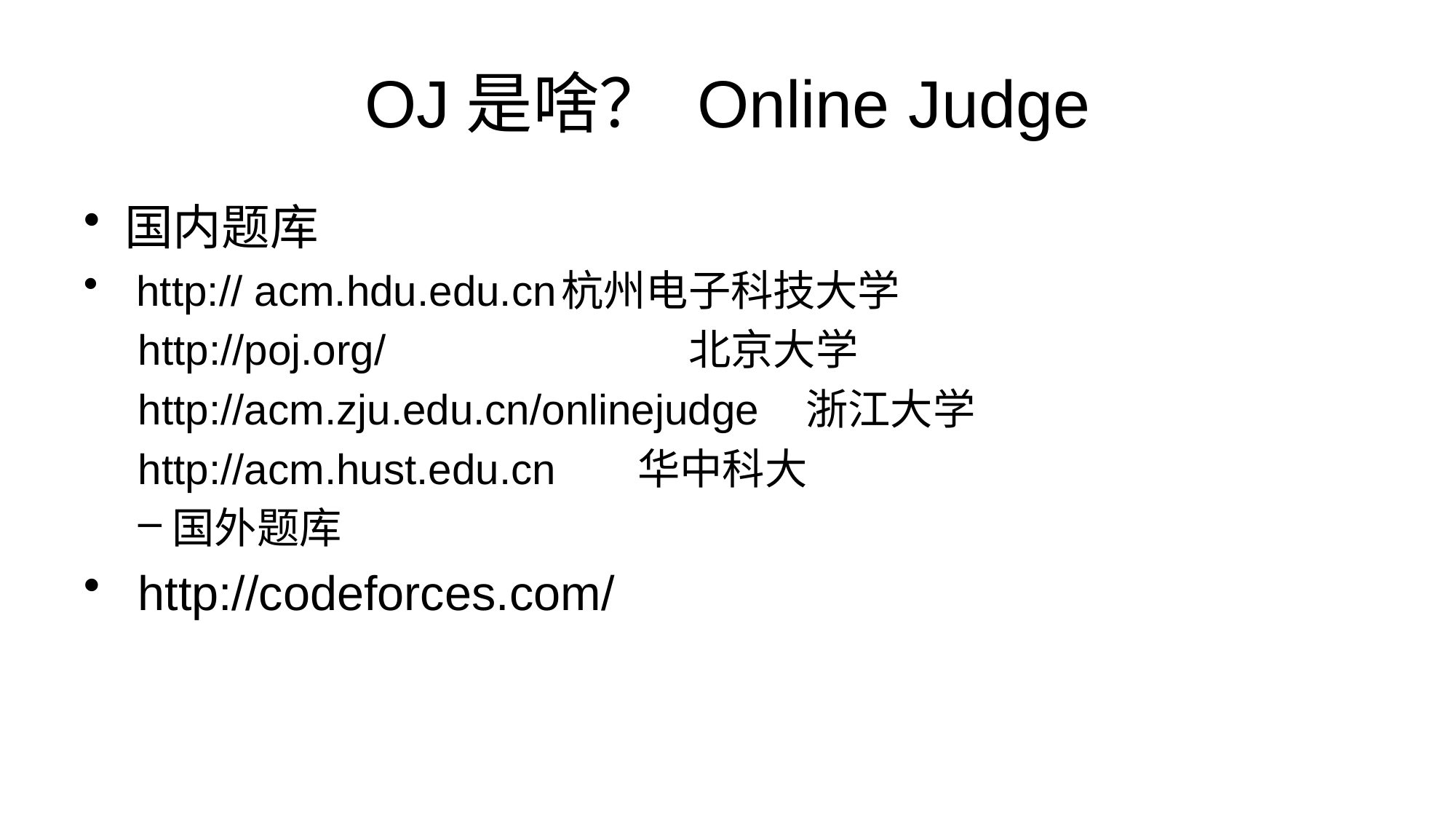

# OJ是啥？ Online Judge
国内题库
 http:// acm.hdu.edu.cn	杭州电子科技大学
http://poj.org/ 	                  北京大学
http://acm.zju.edu.cn/onlinejudge   浙江大学
http://acm.hust.edu.cn      华中科大
国外题库
 http://codeforces.com/